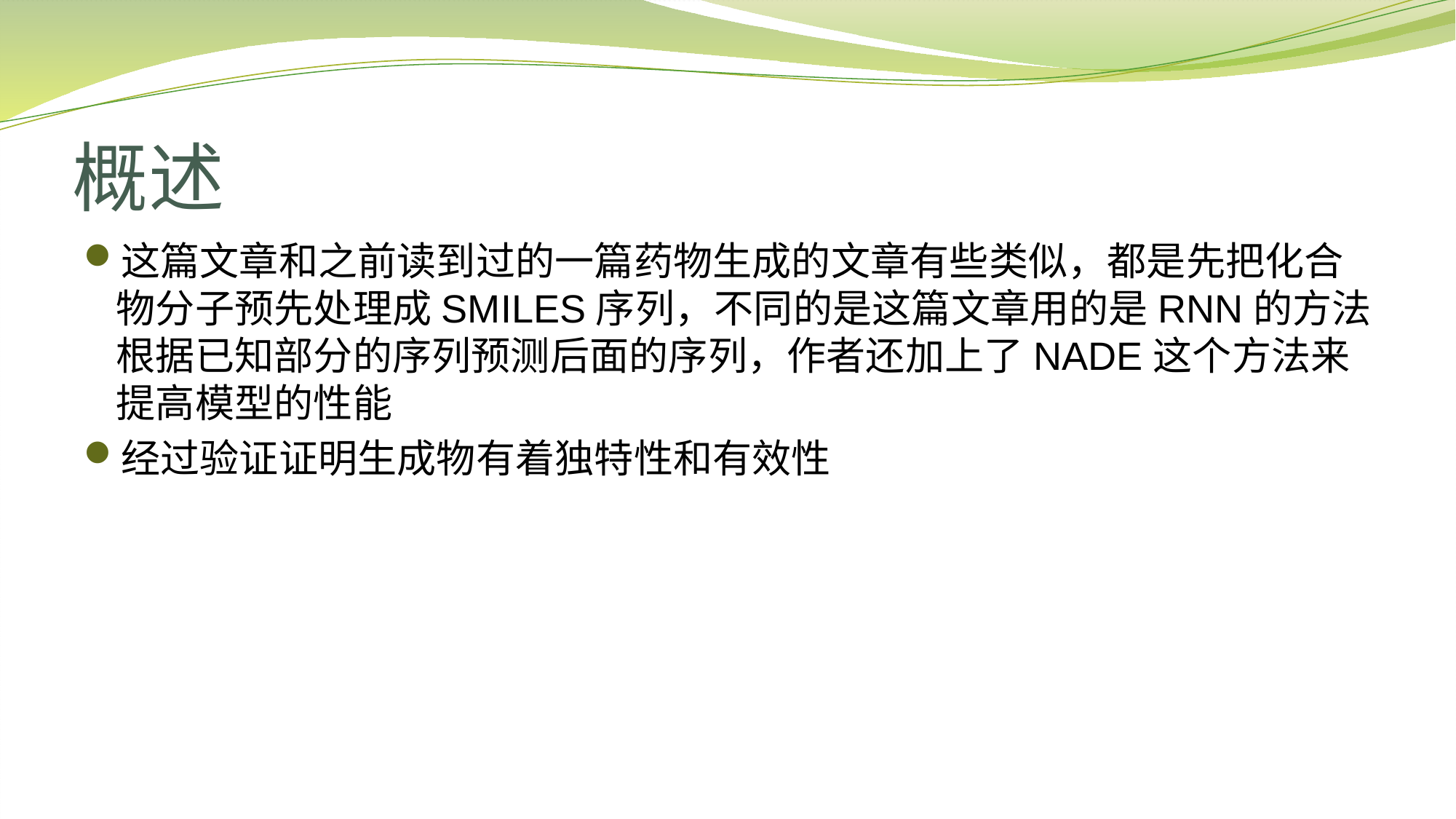

# 概述
这篇文章和之前读到过的一篇药物生成的文章有些类似，都是先把化合物分子预先处理成SMILES序列，不同的是这篇文章用的是RNN的方法根据已知部分的序列预测后面的序列，作者还加上了NADE这个方法来提高模型的性能
经过验证证明生成物有着独特性和有效性